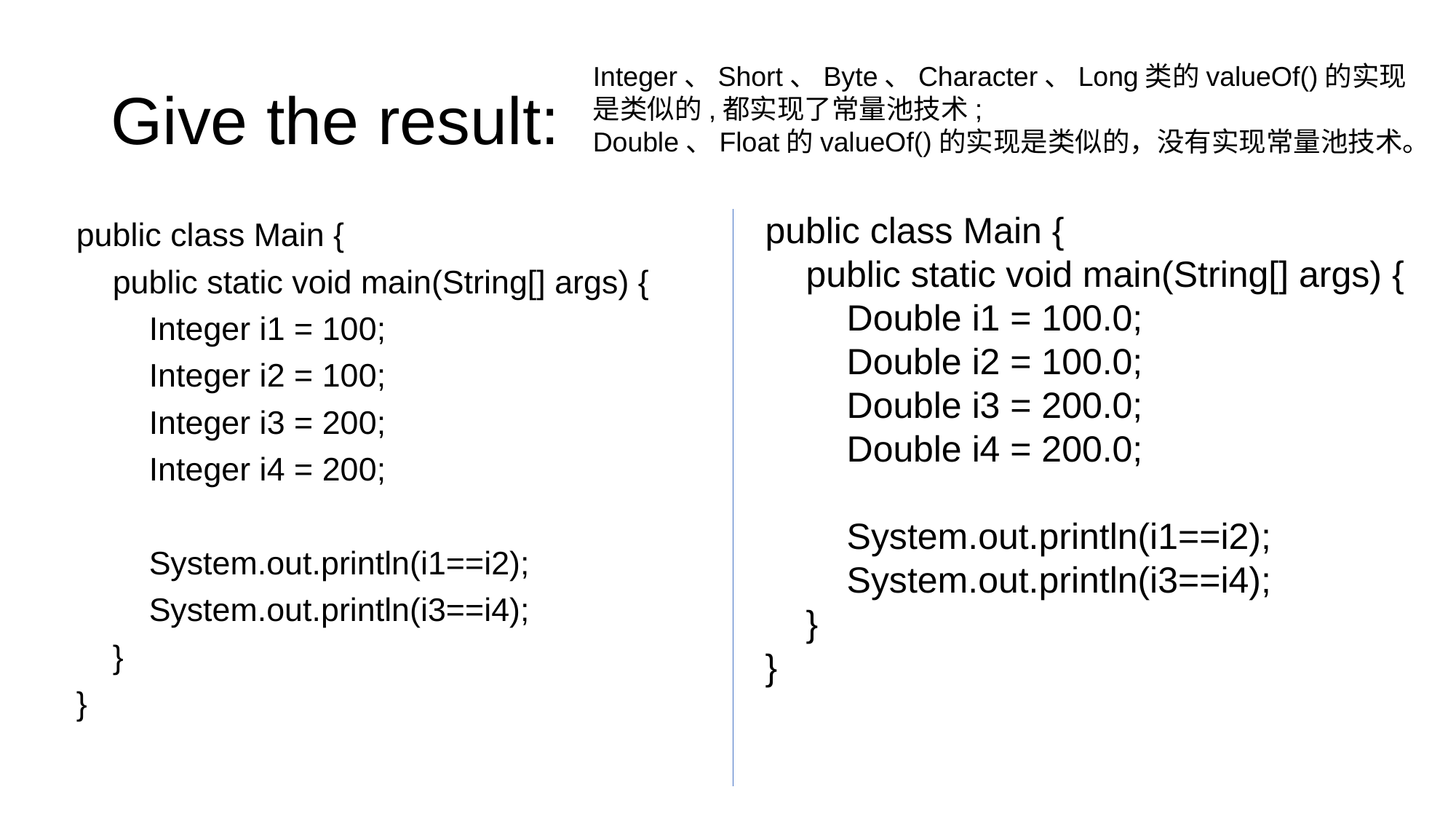

# Give the result:
Integer、Short、Byte、Character、Long类的valueOf()的实现是类似的,都实现了常量池技术;
Double、Float的valueOf()的实现是类似的，没有实现常量池技术。
public class Main {
    public static void main(String[] args) {
        Double i1 = 100.0;
        Double i2 = 100.0;
        Double i3 = 200.0;
        Double i4 = 200.0;

        System.out.println(i1==i2);
        System.out.println(i3==i4);
    }
}
public class Main {
    public static void main(String[] args) {
        Integer i1 = 100;
        Integer i2 = 100;
        Integer i3 = 200;
        Integer i4 = 200;

        System.out.println(i1==i2);
        System.out.println(i3==i4);
    }
}